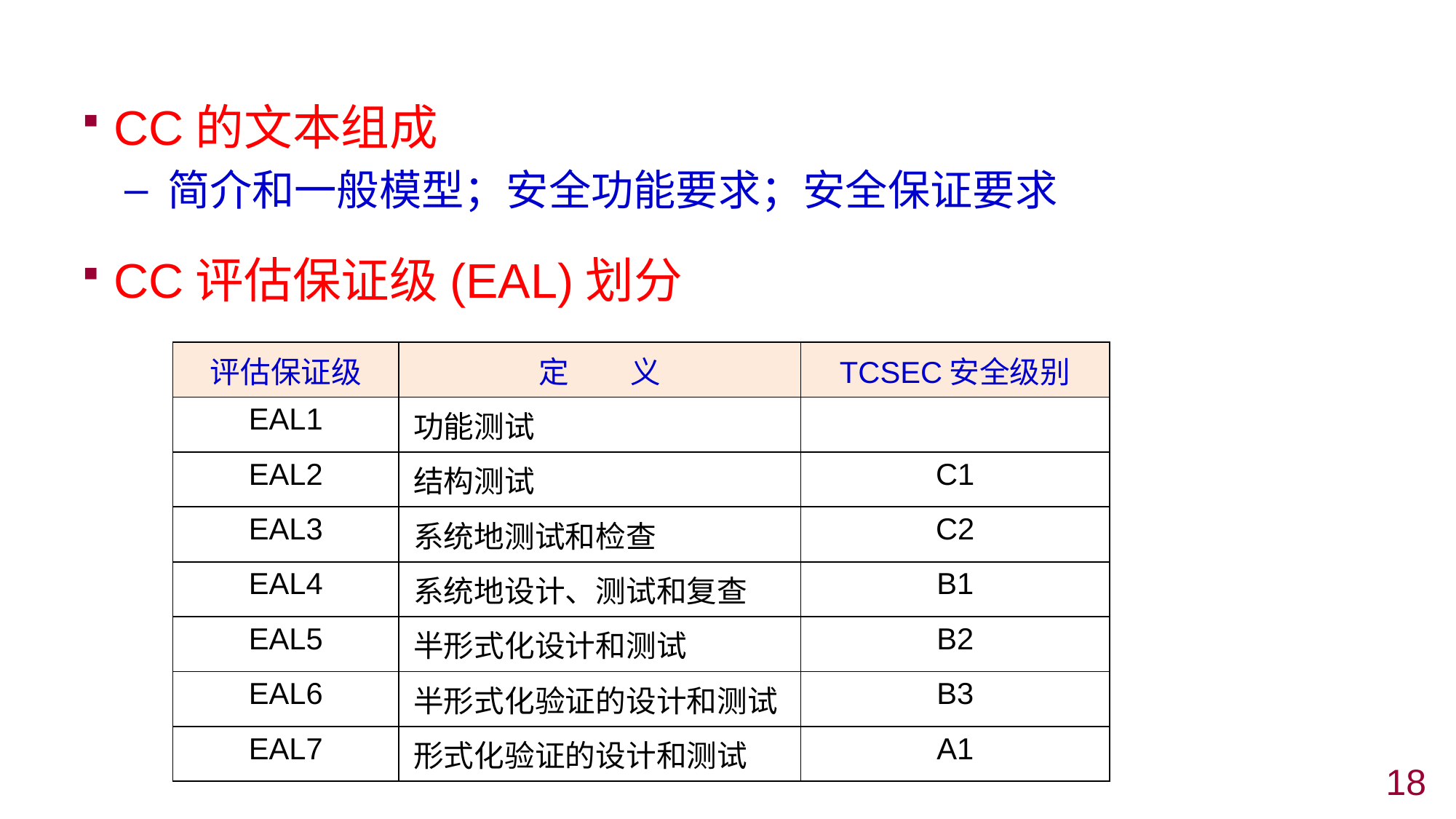

CC的文本组成
简介和一般模型；安全功能要求；安全保证要求

CC评估保证级(EAL)划分
| 评估保证级 | 定　　义 | TCSEC安全级别 |
| --- | --- | --- |
| EAL1 | 功能测试 |  |
| EAL2 | 结构测试 | C1 |
| EAL3 | 系统地测试和检查 | C2 |
| EAL4 | 系统地设计、测试和复查 | B1 |
| EAL5 | 半形式化设计和测试 | B2 |
| EAL6 | 半形式化验证的设计和测试 | B3 |
| EAL7 | 形式化验证的设计和测试 | A1 |
18